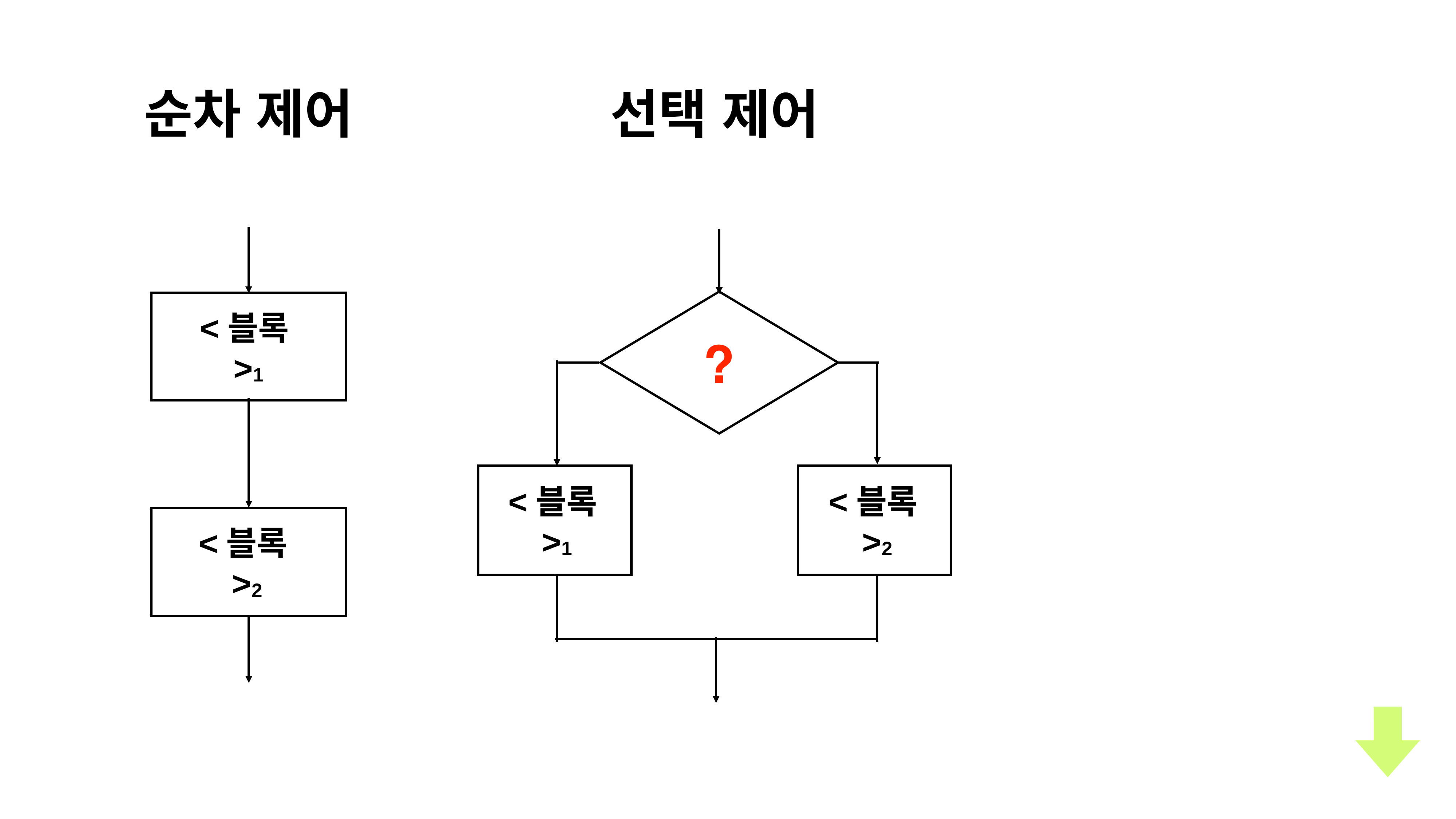

순차 제어
선택 제어

?

<블록>1
<블록>2

<블록>1

<블록>2